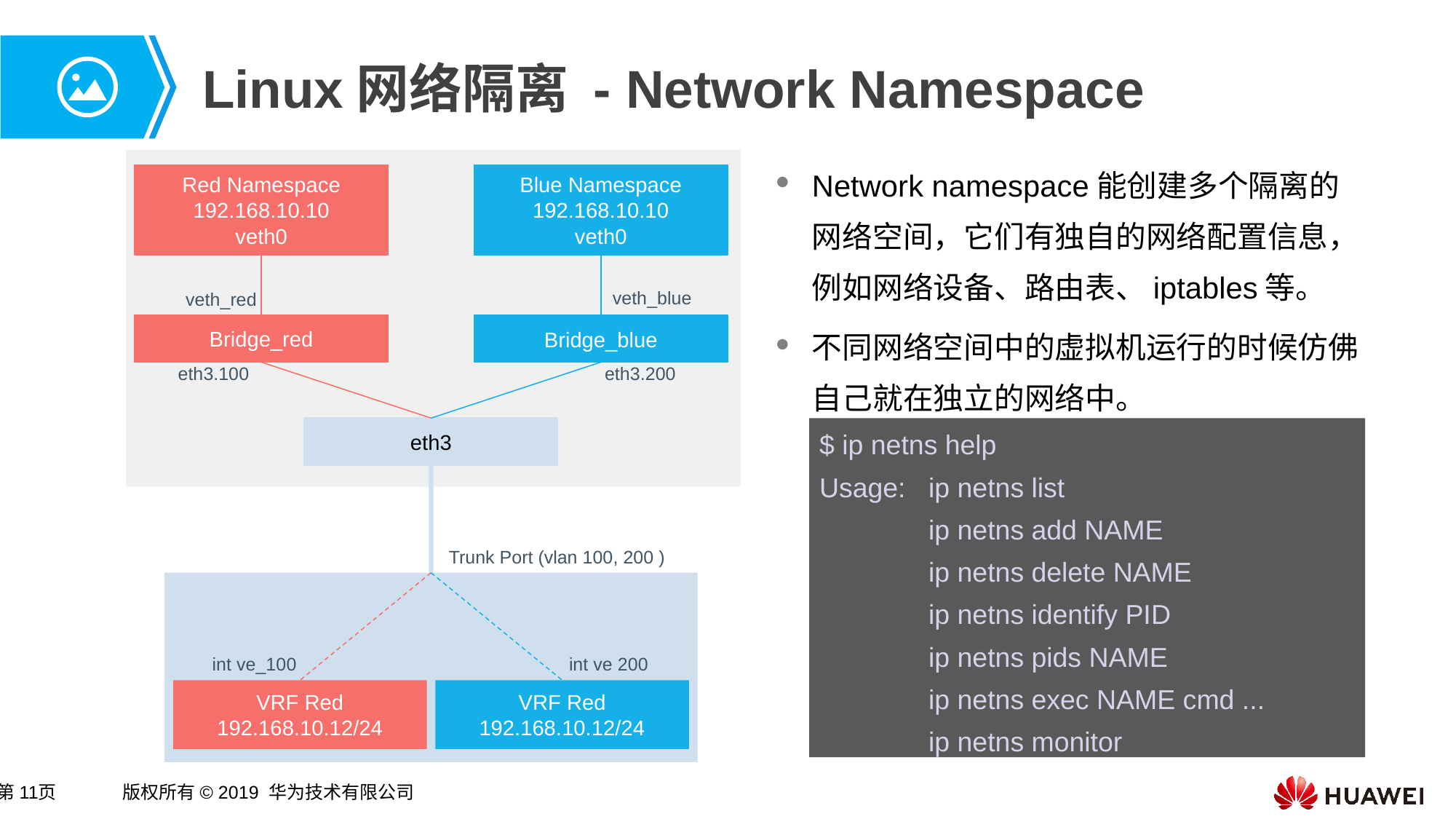

# Linux网络隔离 - Network Namespace
Network namespace能创建多个隔离的网络空间，它们有独自的网络配置信息，例如网络设备、路由表、iptables等。
不同网络空间中的虚拟机运行的时候仿佛自己就在独立的网络中。

Red Namespace
192.168.10.10
veth0
Blue Namespace
192.168.10.10
veth0
veth_blue
veth_red
Bridge_red
Bridge_blue
eth3.100
eth3.200
eth3
$ ip netns help
Usage:	ip netns list
	ip netns add NAME
	ip netns delete NAME
	ip netns identify PID
	ip netns pids NAME
	ip netns exec NAME cmd ...
	ip netns monitor
Trunk Port (vlan 100, 200 )

int ve_100
int ve 200
VRF Red
192.168.10.12/24
VRF Red
192.168.10.12/24